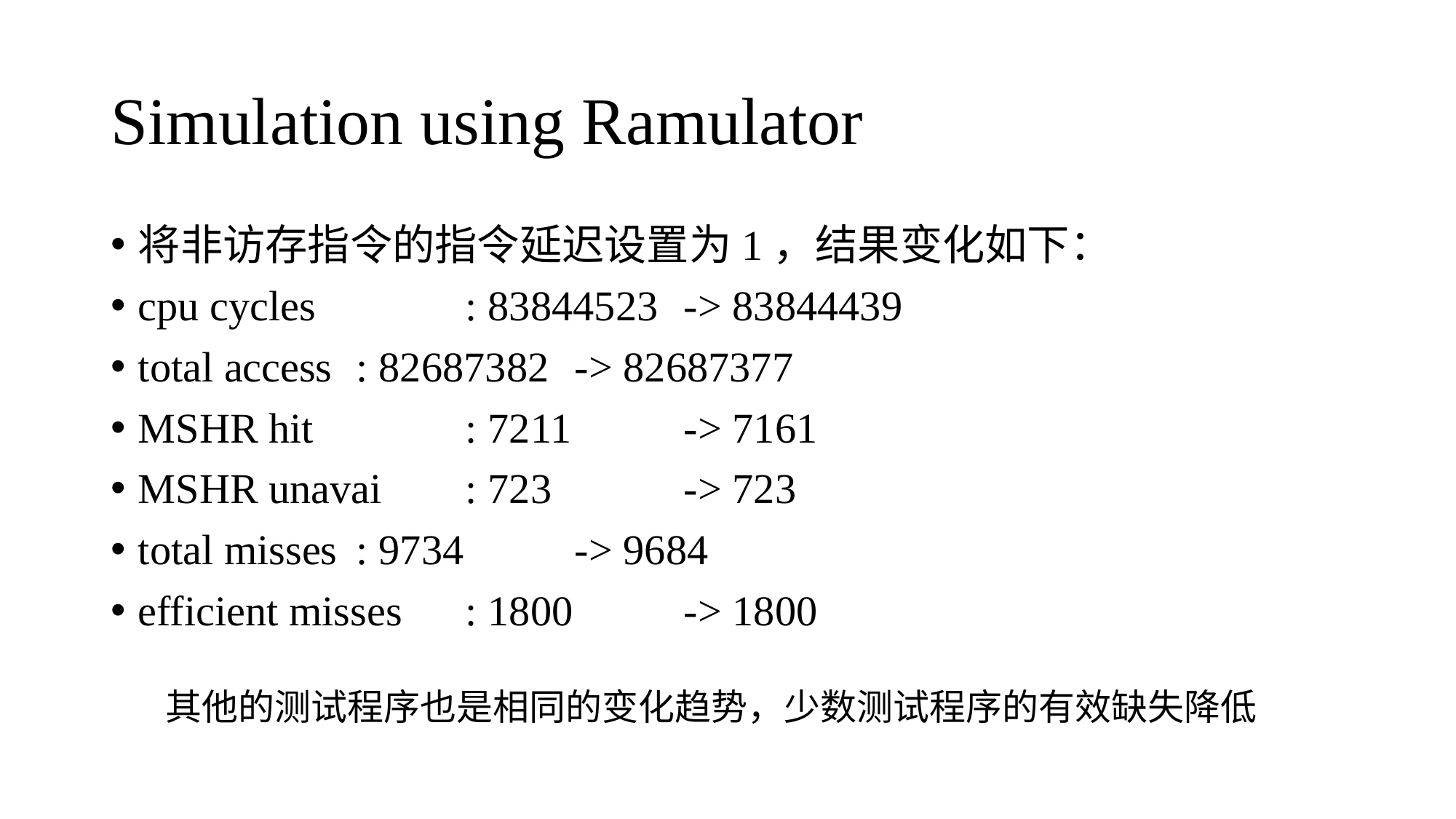

# Simulation using Ramulator
将非访存指令的指令延迟设置为1，结果变化如下：
cpu cycles		: 83844523 	-> 83844439
total access	: 82687382 	-> 82687377
MSHR hit		: 7211		-> 7161
MSHR unavai	: 723		-> 723
total misses	: 9734		-> 9684
efficient misses	: 1800		-> 1800

其他的测试程序也是相同的变化趋势，少数测试程序的有效缺失降低